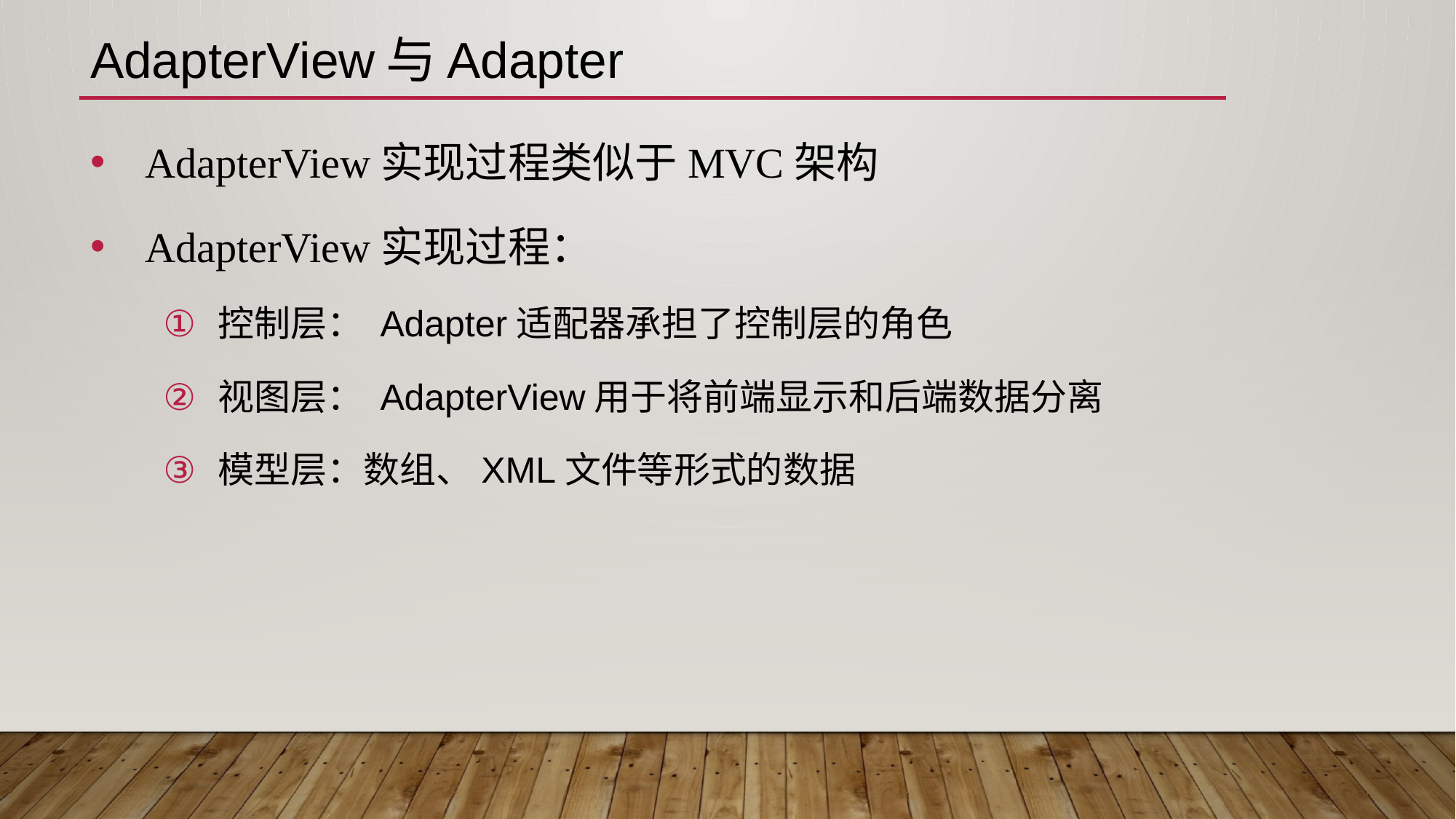

# AdapterView与Adapter
AdapterView实现过程类似于MVC架构
AdapterView实现过程：
控制层： Adapter适配器承担了控制层的角色
视图层： AdapterView用于将前端显示和后端数据分离
模型层：数组、XML文件等形式的数据